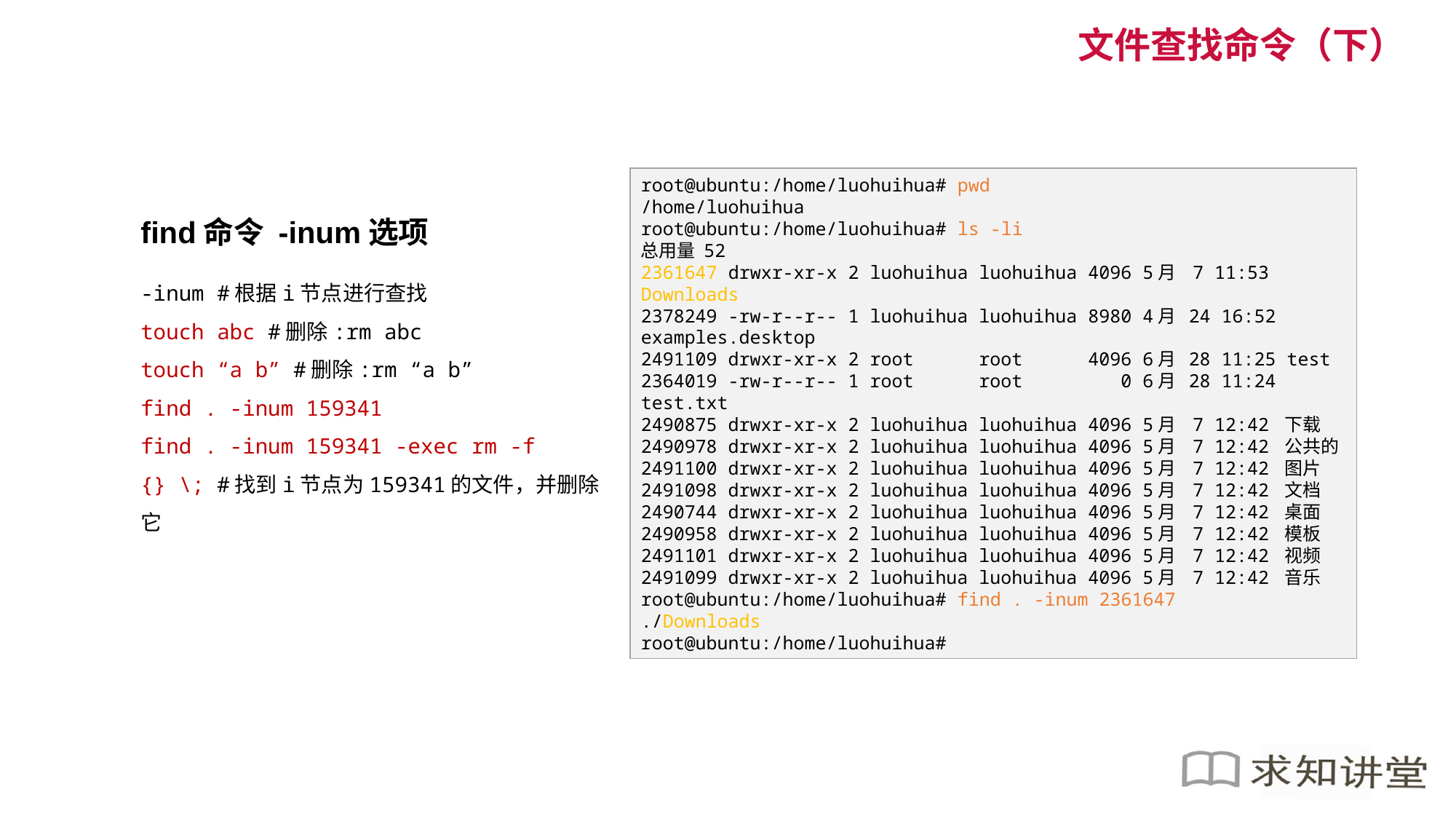

文件查找命令（下）
root@ubuntu:/home/luohuihua# pwd
/home/luohuihua
root@ubuntu:/home/luohuihua# ls -li
总用量 52
2361647 drwxr-xr-x 2 luohuihua luohuihua 4096 5月   7 11:53 Downloads
2378249 -rw-r--r-- 1 luohuihua luohuihua 8980 4月  24 16:52 examples.desktop
2491109 drwxr-xr-x 2 root      root      4096 6月  28 11:25 test
2364019 -rw-r--r-- 1 root      root         0 6月  28 11:24 test.txt
2490875 drwxr-xr-x 2 luohuihua luohuihua 4096 5月   7 12:42 下载
2490978 drwxr-xr-x 2 luohuihua luohuihua 4096 5月   7 12:42 公共的
2491100 drwxr-xr-x 2 luohuihua luohuihua 4096 5月   7 12:42 图片
2491098 drwxr-xr-x 2 luohuihua luohuihua 4096 5月   7 12:42 文档
2490744 drwxr-xr-x 2 luohuihua luohuihua 4096 5月   7 12:42 桌面
2490958 drwxr-xr-x 2 luohuihua luohuihua 4096 5月   7 12:42 模板
2491101 drwxr-xr-x 2 luohuihua luohuihua 4096 5月   7 12:42 视频
2491099 drwxr-xr-x 2 luohuihua luohuihua 4096 5月   7 12:42 音乐
root@ubuntu:/home/luohuihua# find . -inum 2361647
./Downloads
root@ubuntu:/home/luohuihua#
find命令 -inum选项
-inum #根据i节点进行查找
touch abc #删除:rm abc
touch “a b” #删除:rm “a b”
find . -inum 159341
find . -inum 159341 -exec rm -f {} \; #找到i节点为159341的文件，并删除它